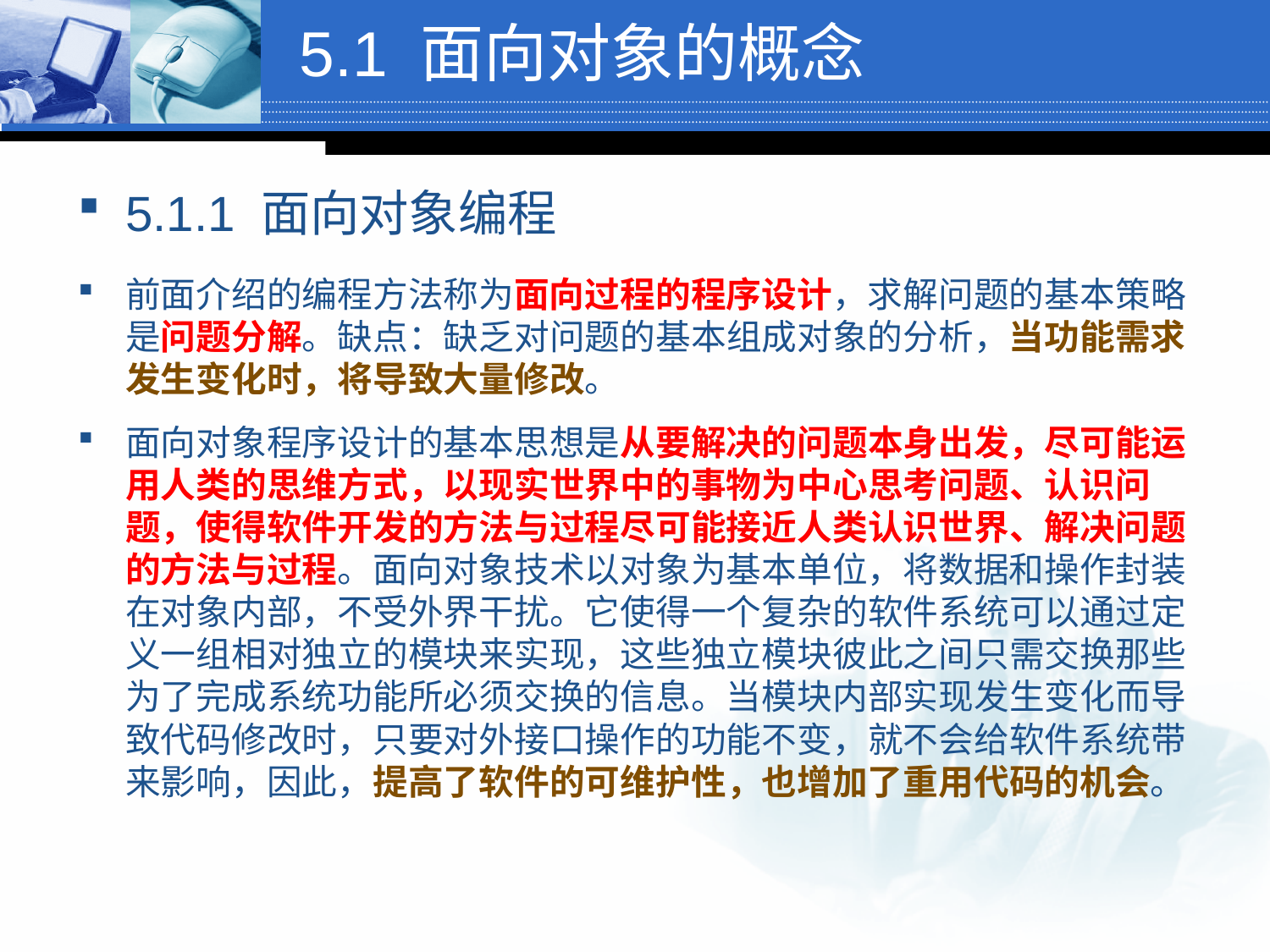

# 5.1 面向对象的概念
5.1.1 面向对象编程
前面介绍的编程方法称为面向过程的程序设计，求解问题的基本策略是问题分解。缺点：缺乏对问题的基本组成对象的分析，当功能需求发生变化时，将导致大量修改。
面向对象程序设计的基本思想是从要解决的问题本身出发，尽可能运用人类的思维方式，以现实世界中的事物为中心思考问题、认识问题，使得软件开发的方法与过程尽可能接近人类认识世界、解决问题的方法与过程。面向对象技术以对象为基本单位，将数据和操作封装在对象内部，不受外界干扰。它使得一个复杂的软件系统可以通过定义一组相对独立的模块来实现，这些独立模块彼此之间只需交换那些为了完成系统功能所必须交换的信息。当模块内部实现发生变化而导致代码修改时，只要对外接口操作的功能不变，就不会给软件系统带来影响，因此，提高了软件的可维护性，也增加了重用代码的机会。